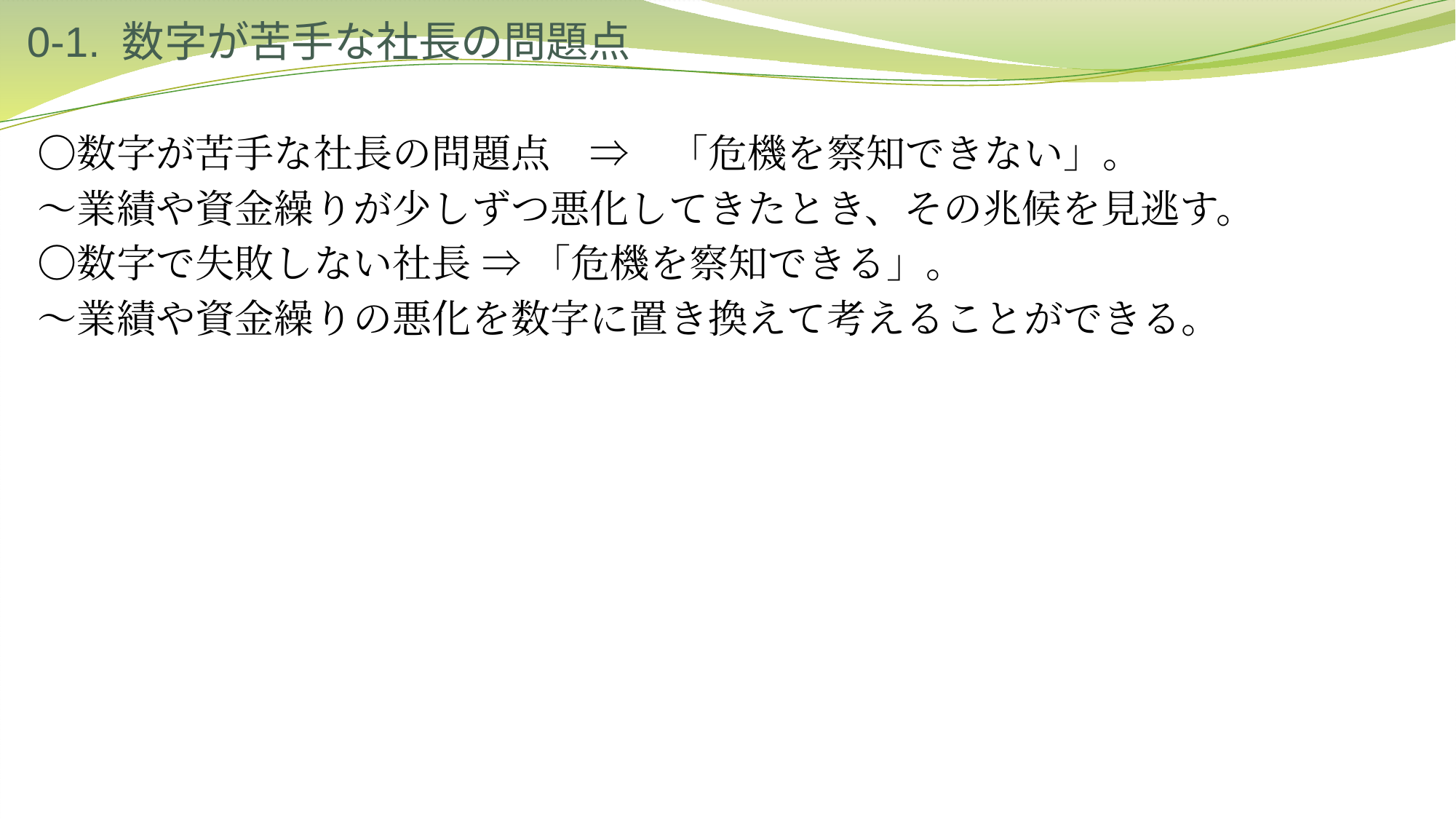

# 0-1. 数字が苦手な社長の問題点
〇数字が苦手な社長の問題点　⇒　「危機を察知できない」。
～業績や資金繰りが少しずつ悪化してきたとき、その兆候を見逃す。
〇数字で失敗しない社長 ⇒ 「危機を察知できる」。
～業績や資金繰りの悪化を数字に置き換えて考えることができる。